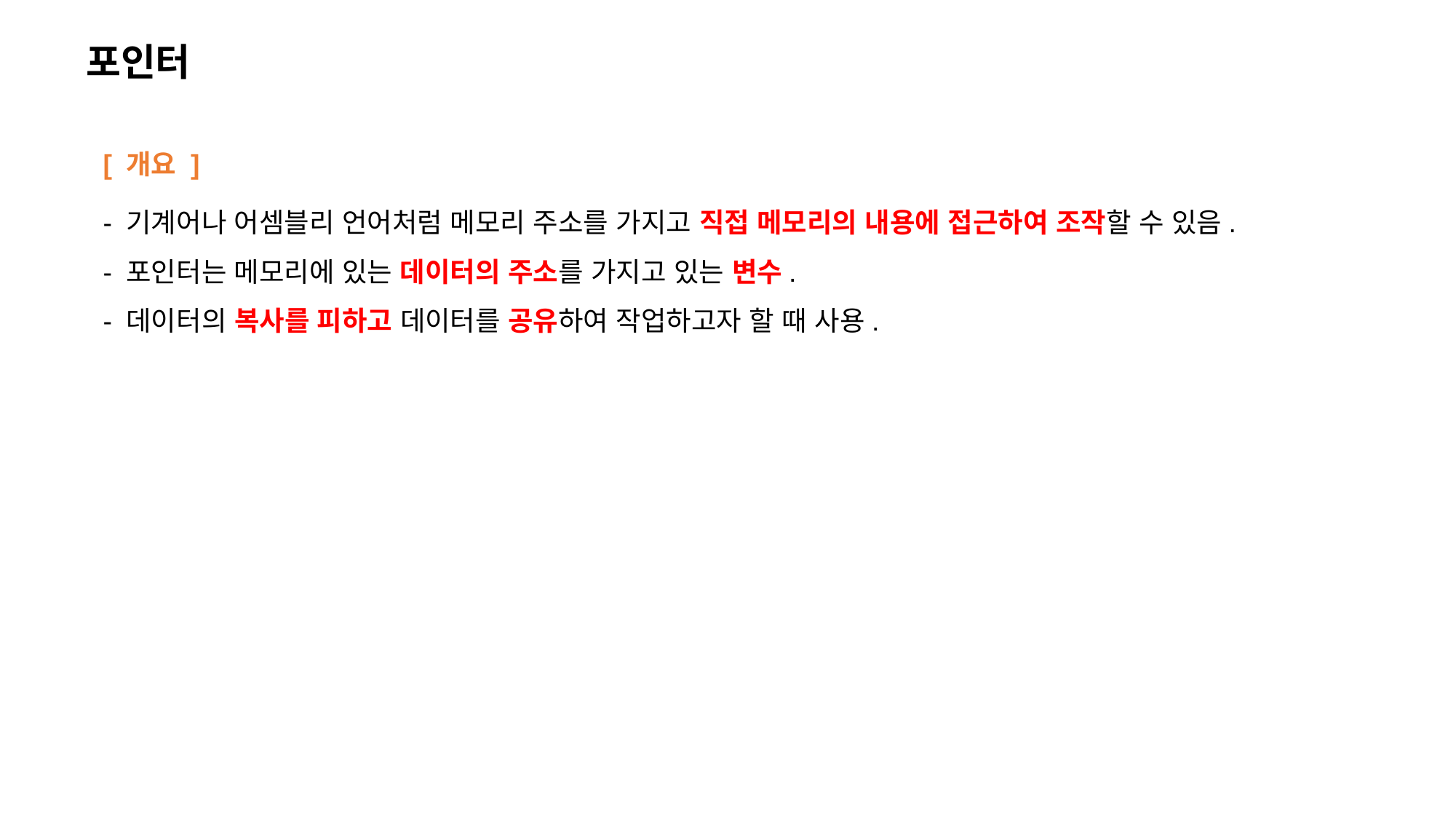

포인터
[ 개요 ]

- 기계어나 어셈블리 언어처럼 메모리 주소를 가지고 직접 메모리의 내용에 접근하여 조작할 수 있음.
- 포인터는 메모리에 있는 데이터의 주소를 가지고 있는 변수.
- 데이터의 복사를 피하고 데이터를 공유하여 작업하고자 할 때 사용.